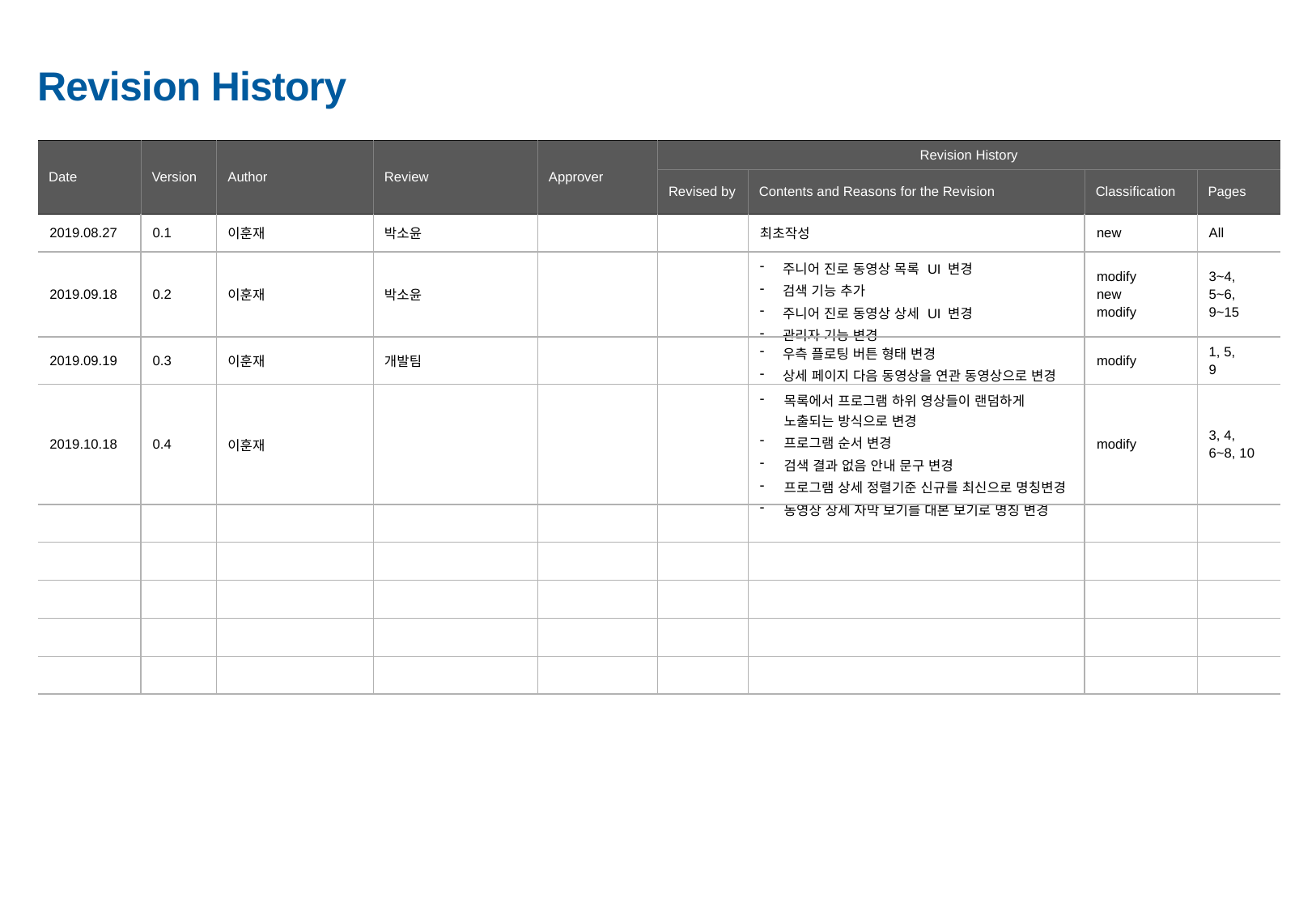

| Date | Version | Author | Review | Approver | Revision History |  |  |  |
| --- | --- | --- | --- | --- | --- | --- | --- | --- |
|  |  |  |  |  | Revised by | Contents and Reasons for the Revision | Classification | Pages |
| 2019.08.27 | 0.1 | 이훈재 | 박소윤 |  |  | 최초작성 | new | All |
| 2019.09.18 | 0.2 | 이훈재 | 박소윤 |  |  | 주니어 진로 동영상 목록 UI 변경 검색 기능 추가 주니어 진로 동영상 상세 UI 변경 관리자 기능 변경 | modify new modify | 3~4, 5~6, 9~15 |
| 2019.09.19 | 0.3 | 이훈재 | 개발팀 |  |  | 우측 플로팅 버튼 형태 변경 상세 페이지 다음 동영상을 연관 동영상으로 변경 | modify | 1, 5, 9 |
| 2019.10.18 | 0.4 | 이훈재 |  |  |  | 목록에서 프로그램 하위 영상들이 랜덤하게 노출되는 방식으로 변경 프로그램 순서 변경 검색 결과 없음 안내 문구 변경 프로그램 상세 정렬기준 신규를 최신으로 명칭변경 동영상 상세 자막 보기를 대본 보기로 명칭 변경 | modify | 3, 4, 6~8, 10 |
|  |  |  |  |  |  |  |  |  |
|  |  |  |  |  |  |  |  |  |
|  |  |  |  |  |  |  |  |  |
|  |  |  |  |  |  |  |  |  |
|  |  |  |  |  |  |  |  |  |